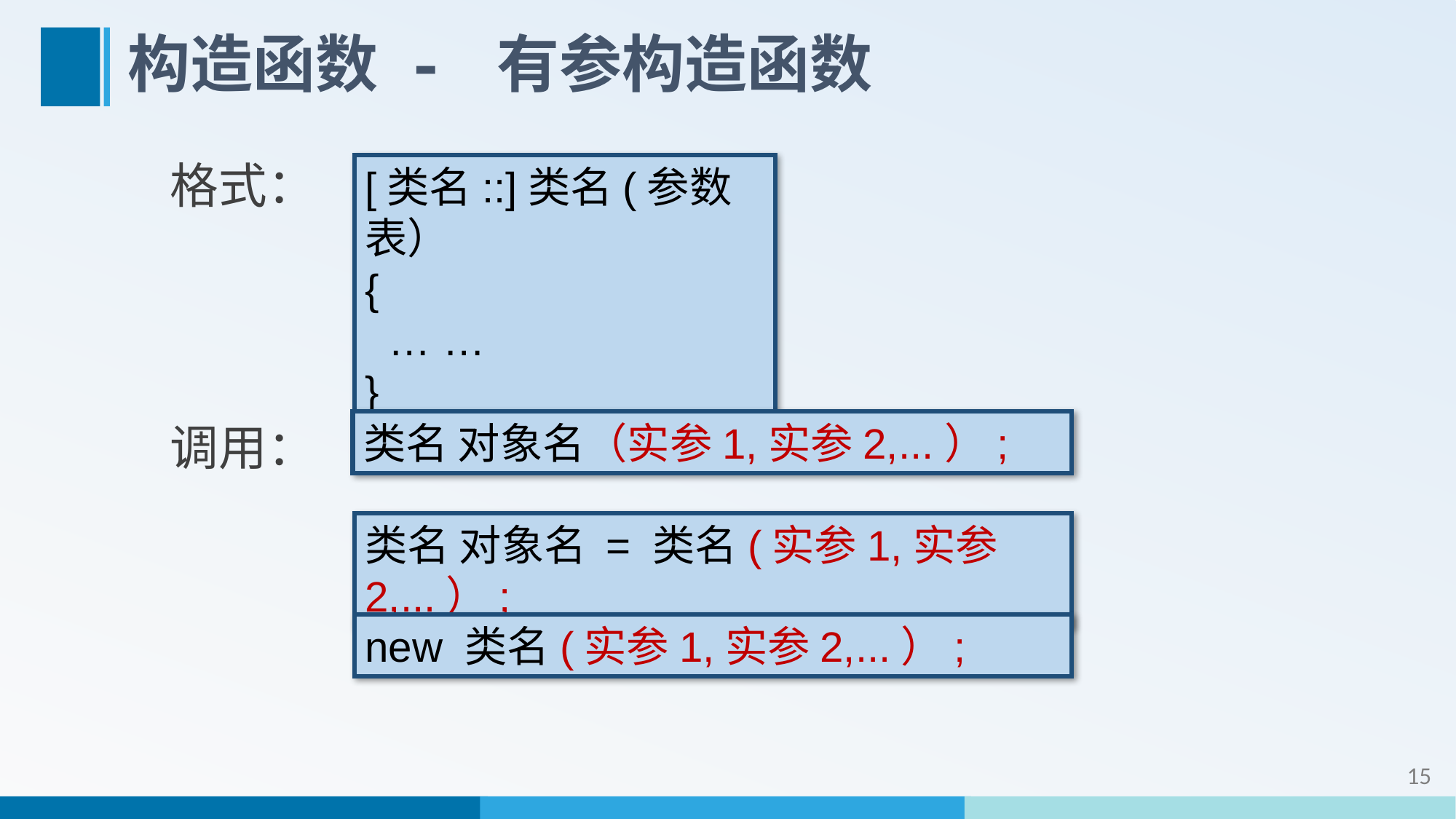

# 构造函数 - 有参构造函数
格式：

调用：
[类名::]类名(参数表）
{
  … …
}
类名 对象名（实参1,实参2,...）;
类名 对象名 = 类名(实参1,实参2,...）;
new 类名(实参1,实参2,...）;